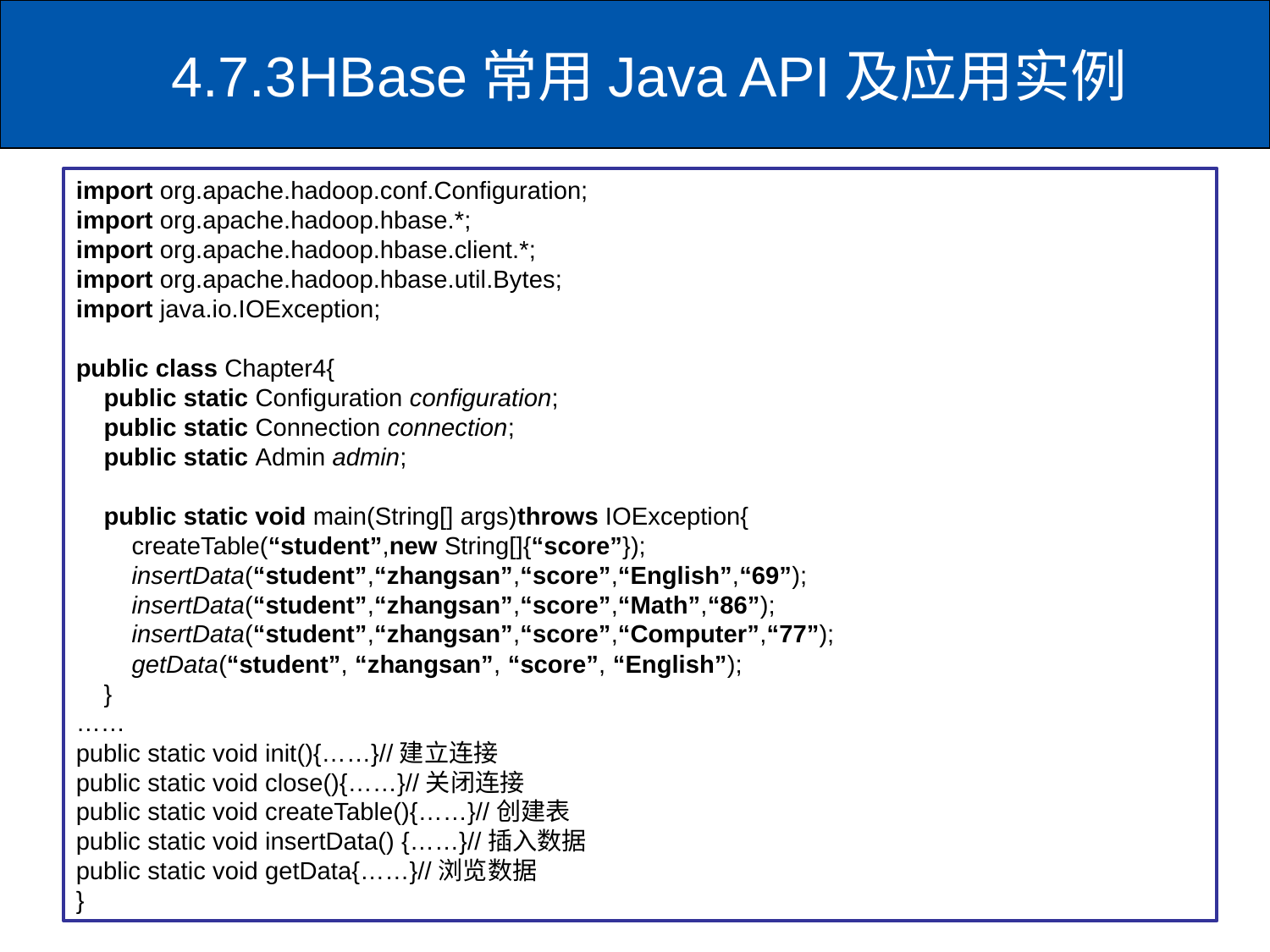

# 4.7.3	HBase常用Java API及应用实例
import org.apache.hadoop.conf.Configuration;
import org.apache.hadoop.hbase.*;
import org.apache.hadoop.hbase.client.*;
import org.apache.hadoop.hbase.util.Bytes;
import java.io.IOException;
public class Chapter4{
    public static Configuration configuration;
    public static Connection connection;
    public static Admin admin;
    public static void main(String[] args)throws IOException{
        createTable(“student”,new String[]{“score”});
        insertData(“student”,“zhangsan”,“score”,“English”,“69”);
        insertData(“student”,“zhangsan”,“score”,“Math”,“86”);
        insertData(“student”,“zhangsan”,“score”,“Computer”,“77”);
        getData(“student”, “zhangsan”, “score”, “English”);
    }
……
public static void init(){……}//建立连接
public static void close(){……}//关闭连接
public static void createTable(){……}//创建表
public static void insertData() {……}//插入数据
public static void getData{……}//浏览数据
}